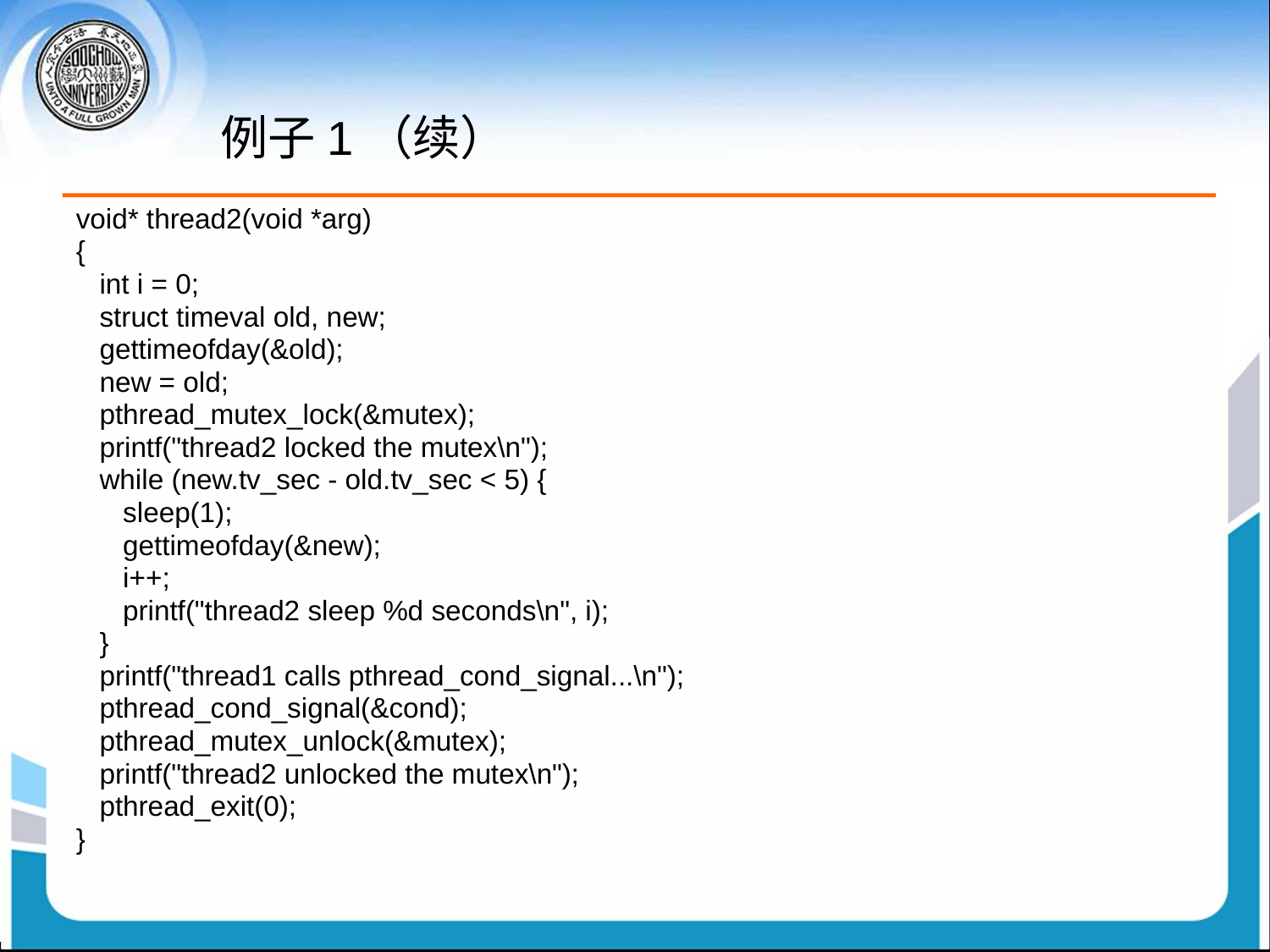

# 例子1（续）
void* thread2(void *arg)
{
   int i = 0;
   struct timeval old, new;
   gettimeofday(&old);
   new = old;
   pthread_mutex_lock(&mutex);
   printf("thread2 locked the mutex\n");
   while (new.tv_sec - old.tv_sec < 5) {
      sleep(1);
      gettimeofday(&new);
      i++;
      printf("thread2 sleep %d seconds\n", i);
   }
   printf("thread1 calls pthread_cond_signal...\n");
   pthread_cond_signal(&cond);
   pthread_mutex_unlock(&mutex);
   printf("thread2 unlocked the mutex\n");
   pthread_exit(0);
}